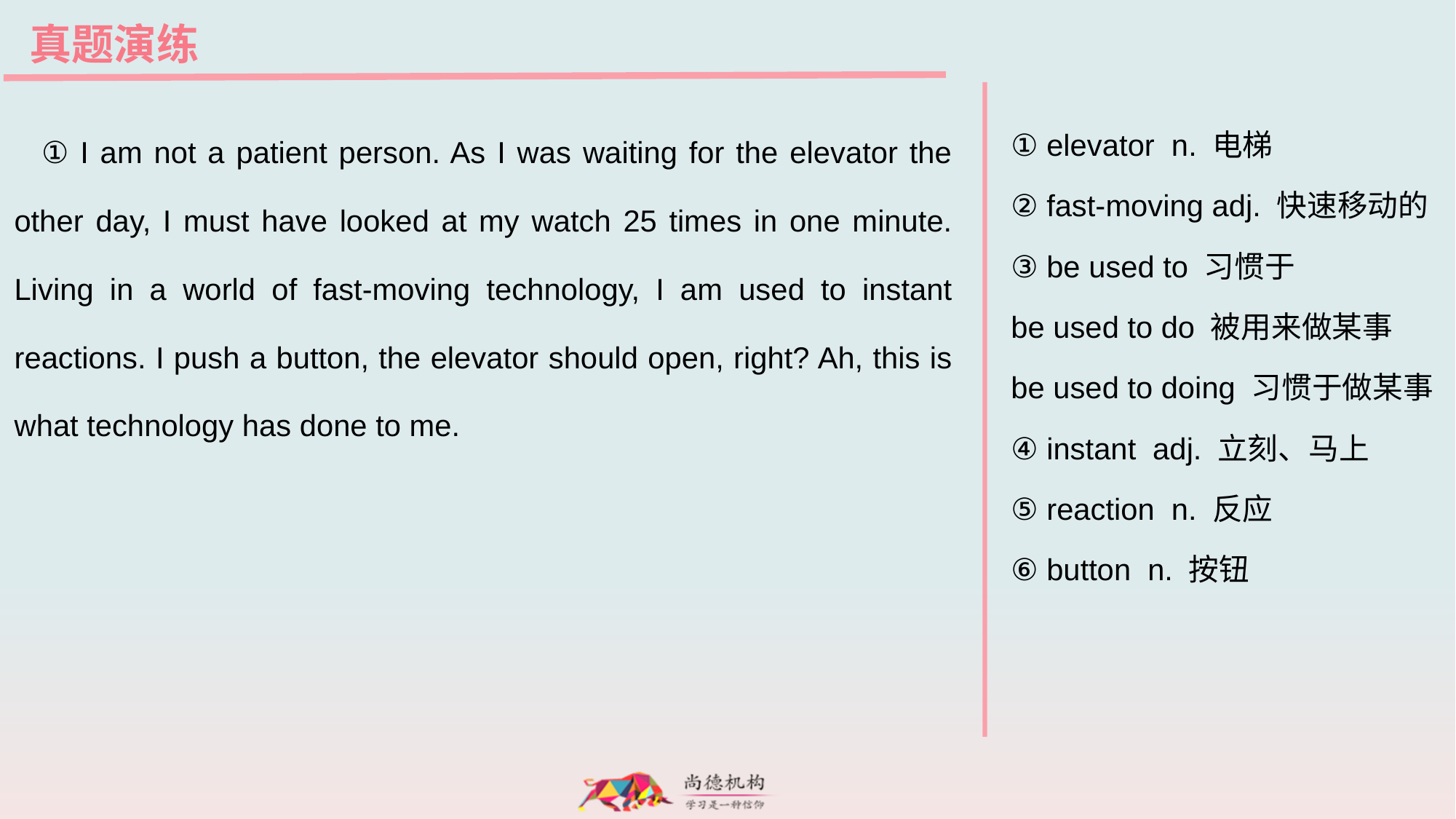

真题演练
① I am not a patient person. As I was waiting for the elevator the other day, I must have looked at my watch 25 times in one minute. Living in a world of fast-moving technology, I am used to instant reactions. I push a button, the elevator should open, right? Ah, this is what technology has done to me.
① elevator  n. 电梯
② fast-moving adj. 快速移动的
③ be used to 习惯于
be used to do 被用来做某事
be used to doing 习惯于做某事
④ instant  adj. 立刻、马上
⑤ reaction  n. 反应
⑥ button  n. 按钮